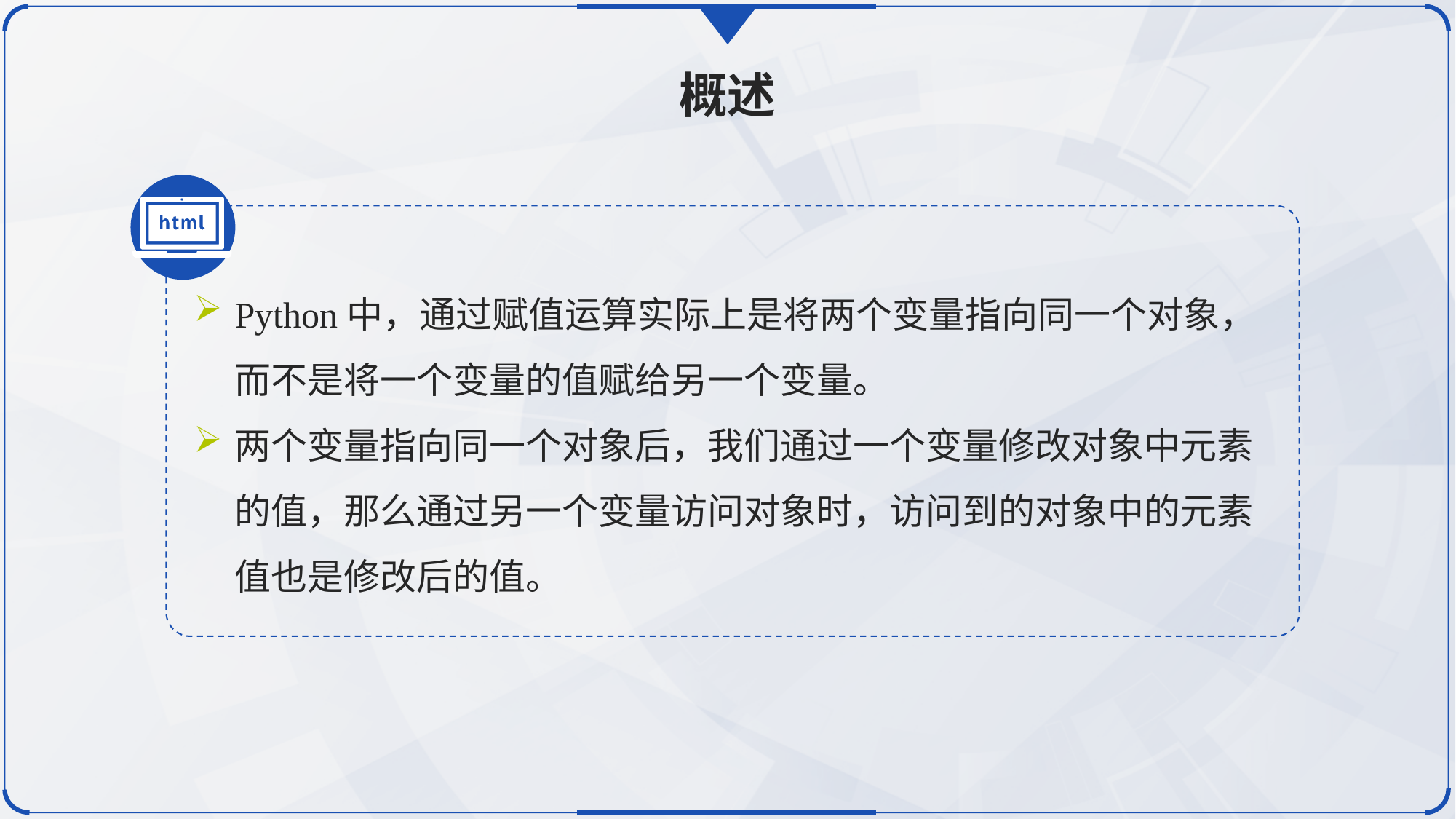

概述

Python中，通过赋值运算实际上是将两个变量指向同一个对象，而不是将一个变量的值赋给另一个变量。
两个变量指向同一个对象后，我们通过一个变量修改对象中元素的值，那么通过另一个变量访问对象时，访问到的对象中的元素值也是修改后的值。